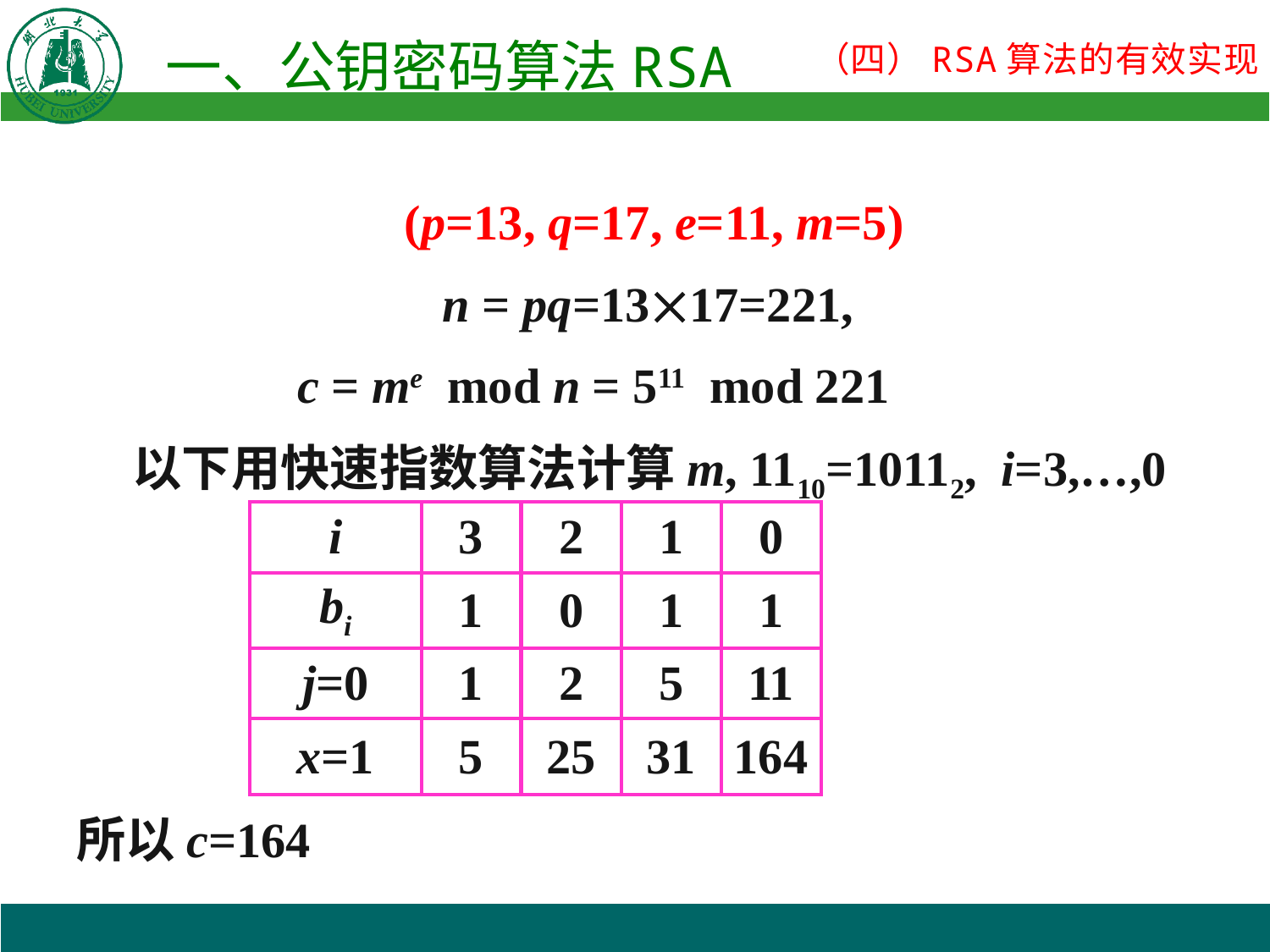

(p=13, q=17, e=11, m=5)
n = pq=13×17=221,
                  c = me  mod n = 511  mod 221
    以下用快速指数算法计算m, 1110=10112,  i=3,…,0

所以c=164
| i | 3 | 2 | 1 | 0 |
| --- | --- | --- | --- | --- |
| bi | 1 | 0 | 1 | 1 |
| j=0 | 1 | 2 | 5 | 11 |
| x=1 | 5 | 25 | 31 | 164 |